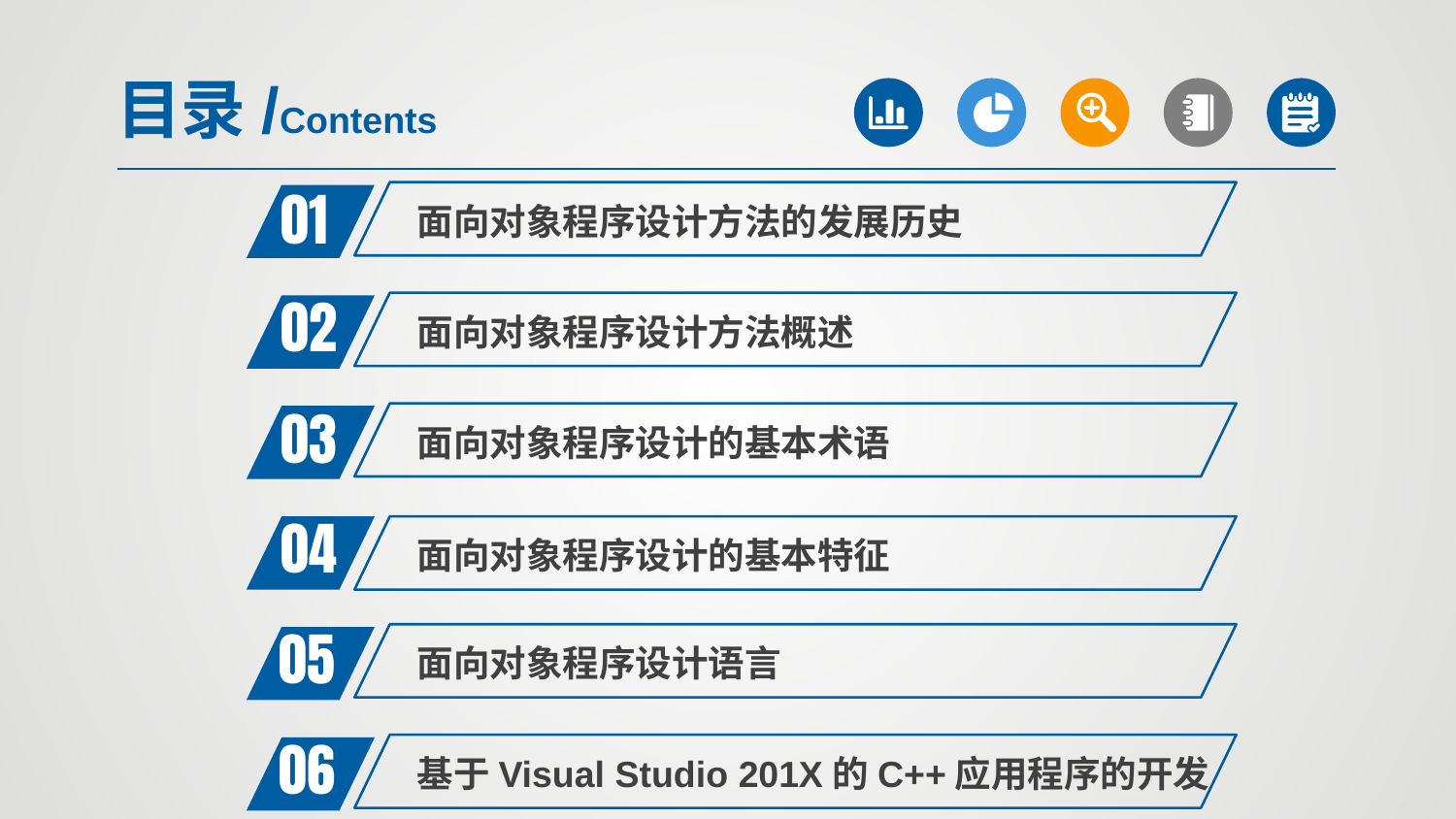

目录/Contents

01

面向对象程序设计方法的发展历史
02

面向对象程序设计方法概述
03

面向对象程序设计的基本术语
04

面向对象程序设计的基本特征
05

面向对象程序设计语言
06

基于Visual Studio 201X的C++应用程序的开发